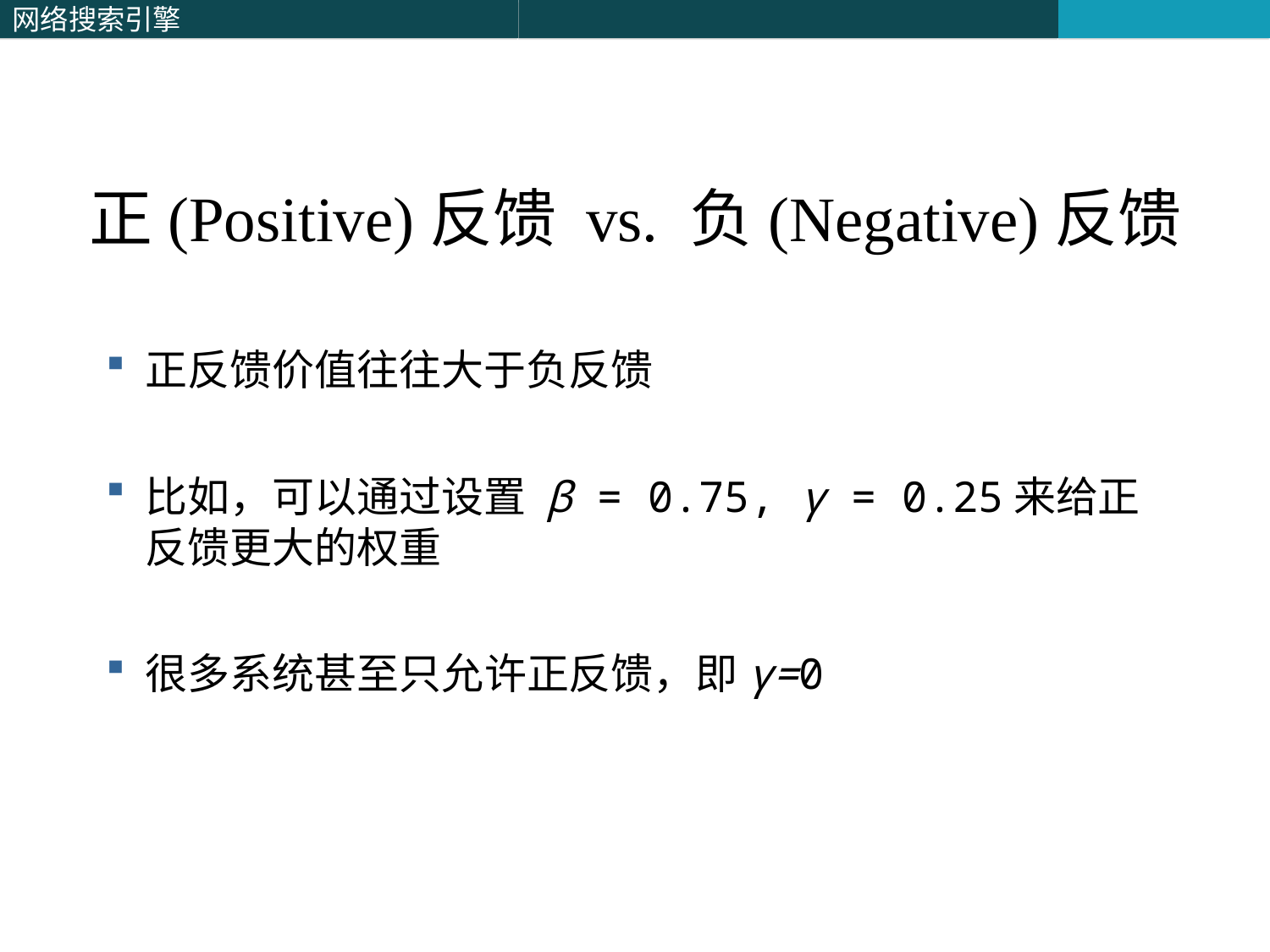

正(Positive)反馈 vs. 负(Negative)反馈
正反馈价值往往大于负反馈

比如，可以通过设置 β = 0.75, γ = 0.25来给正反馈更大的权重

很多系统甚至只允许正反馈，即γ=0